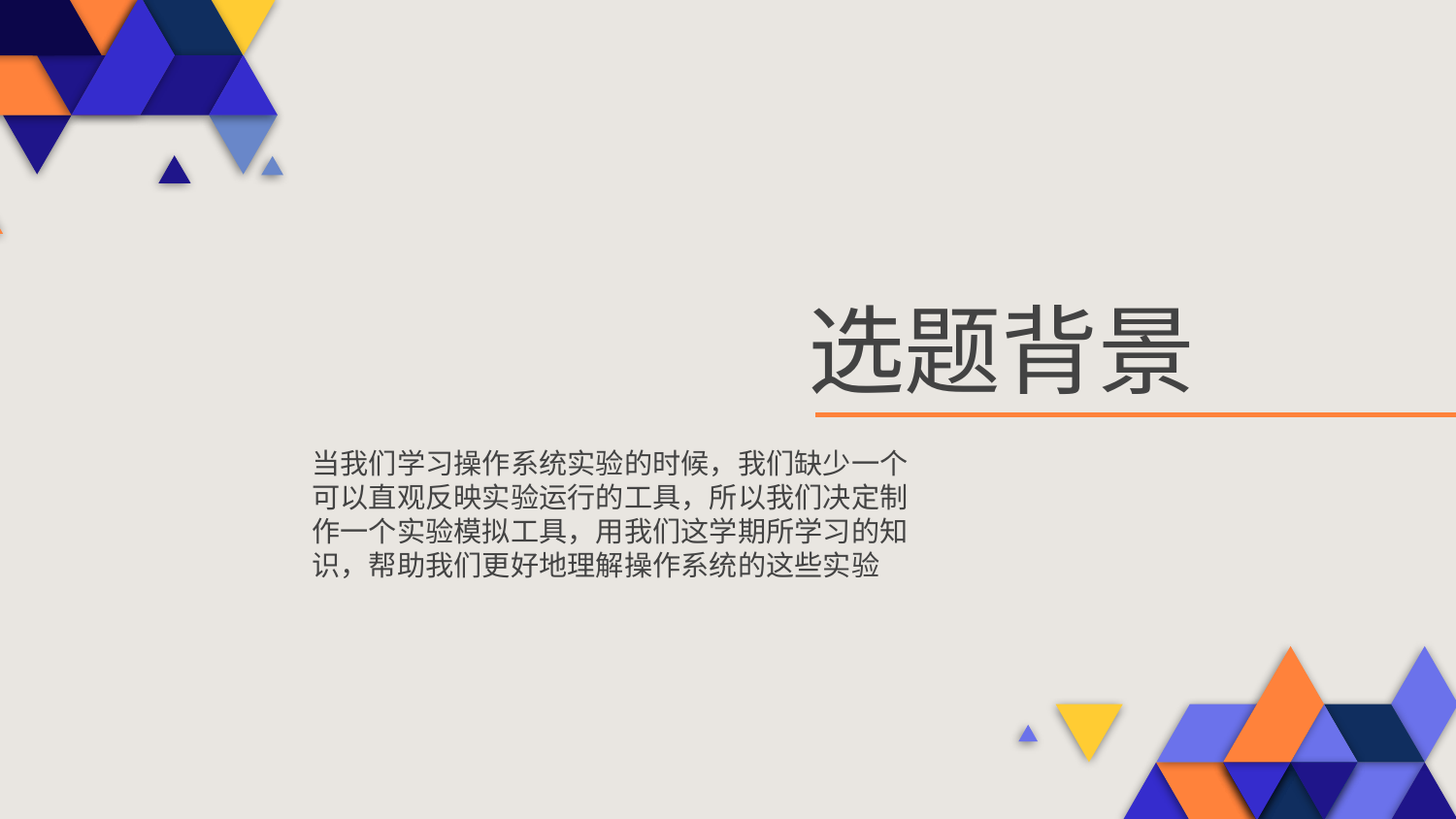

# 选题背景
当我们学习操作系统实验的时候，我们缺少一个可以直观反映实验运行的工具，所以我们决定制作一个实验模拟工具，用我们这学期所学习的知识，帮助我们更好地理解操作系统的这些实验